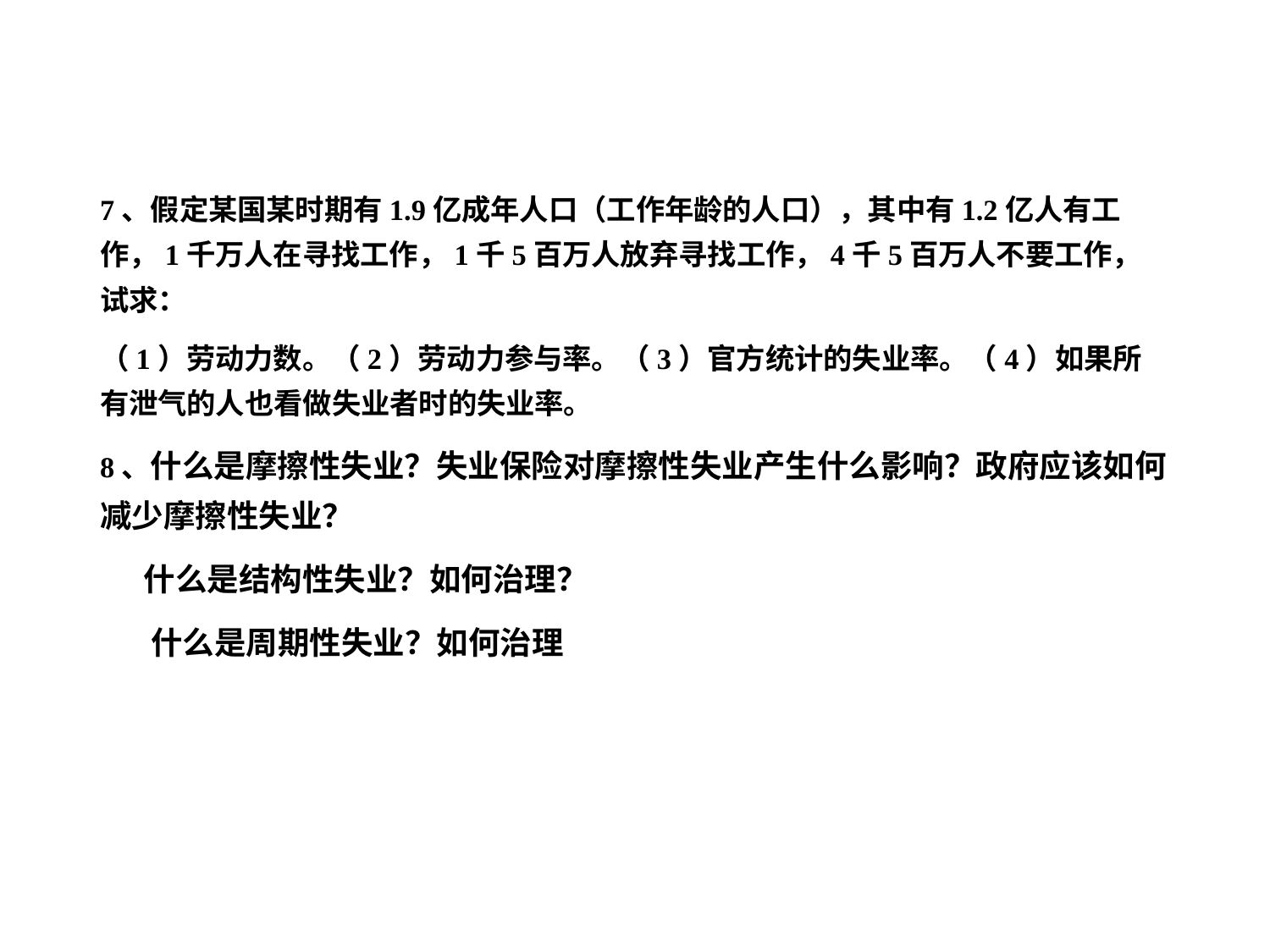

7、假定某国某时期有1.9亿成年人口（工作年龄的人口），其中有1.2亿人有工作，1千万人在寻找工作，1千5百万人放弃寻找工作，4千5百万人不要工作，试求：
（1）劳动力数。（2）劳动力参与率。（3）官方统计的失业率。（4）如果所有泄气的人也看做失业者时的失业率。
8、什么是摩擦性失业？失业保险对摩擦性失业产生什么影响？政府应该如何减少摩擦性失业？
     什么是结构性失业？如何治理？
      什么是周期性失业？如何治理